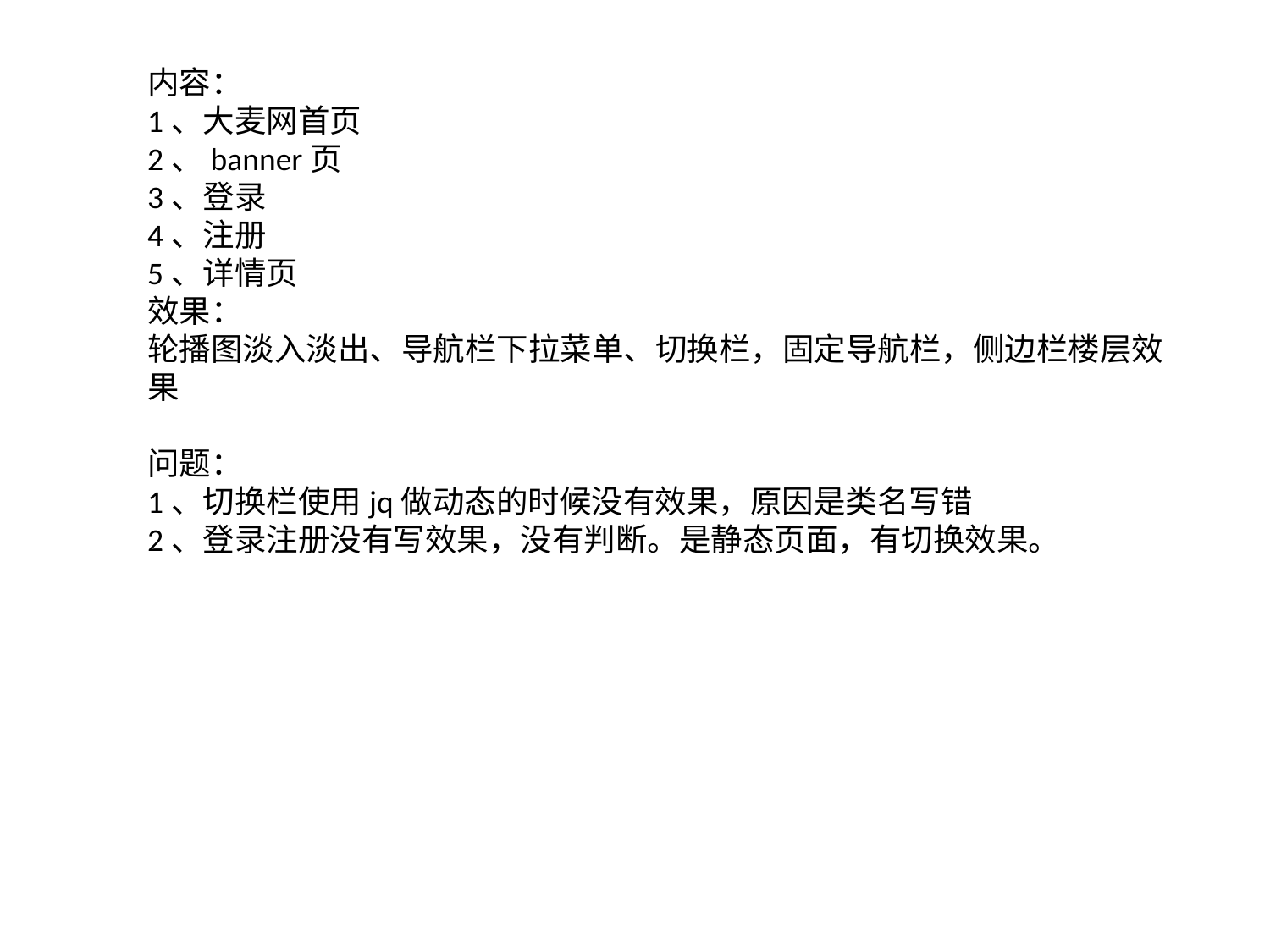

内容：
1、大麦网首页
2、banner页
3、登录
4、注册
5、详情页
效果：
轮播图淡入淡出、导航栏下拉菜单、切换栏，固定导航栏，侧边栏楼层效果

问题：
1、切换栏使用jq做动态的时候没有效果，原因是类名写错
2、登录注册没有写效果，没有判断。是静态页面，有切换效果。